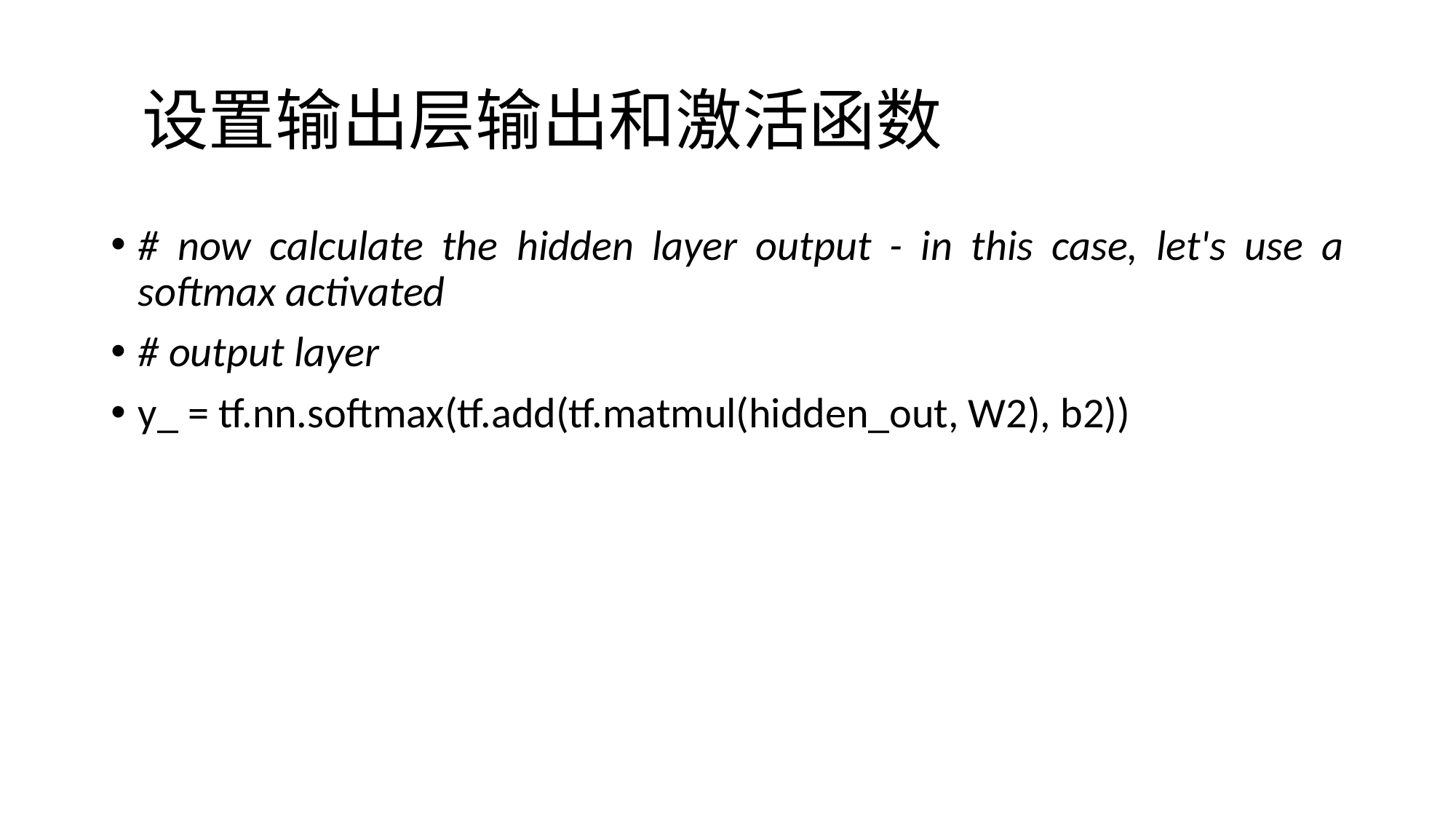

# 设置输出层输出和激活函数
# now calculate the hidden layer output - in this case, let's use a softmax activated
# output layer
y_ = tf.nn.softmax(tf.add(tf.matmul(hidden_out, W2), b2))